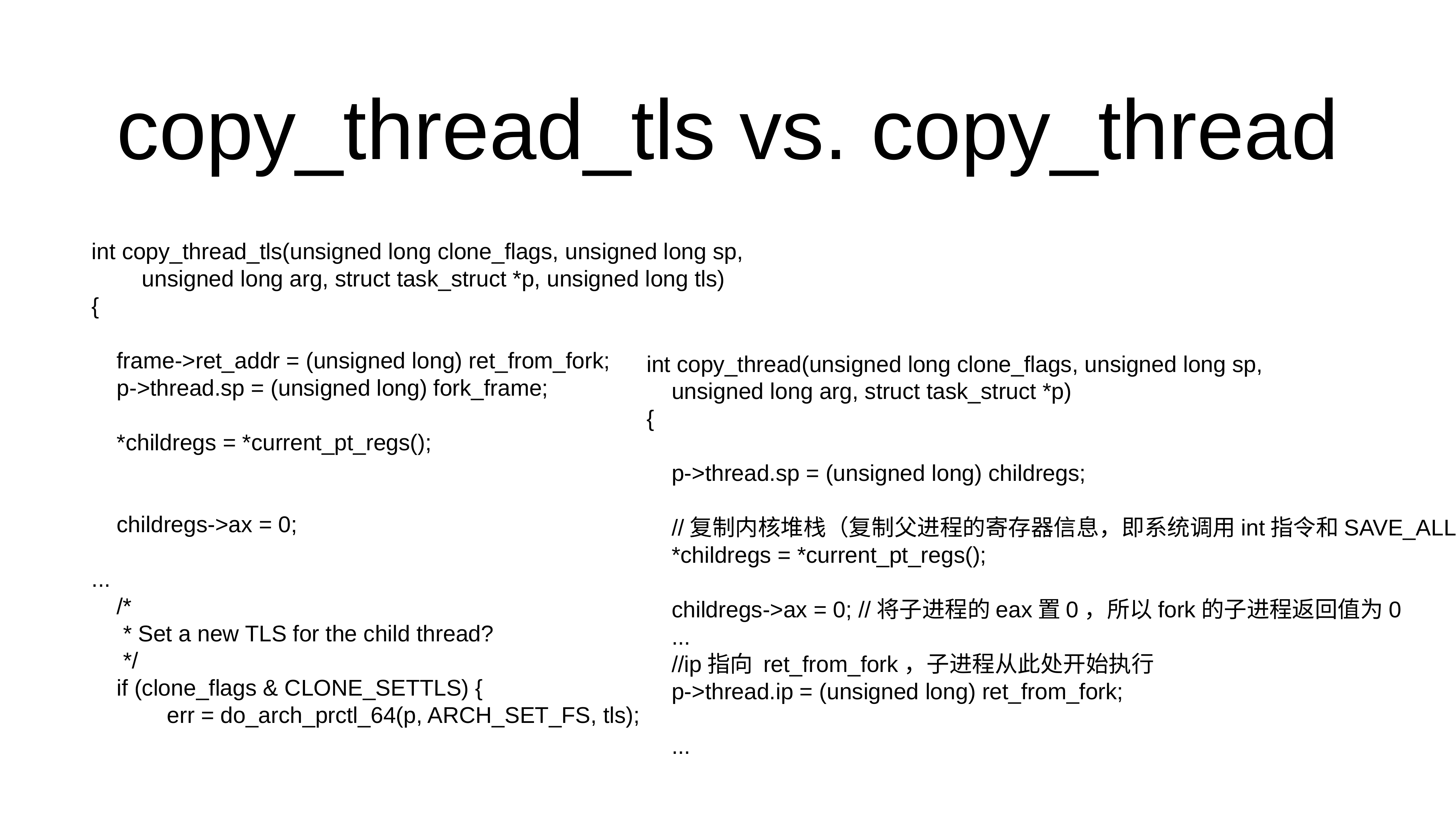

# copy_thread_tls vs. copy_thread
int copy_thread_tls(unsigned long clone_flags, unsigned long sp,
        unsigned long arg, struct task_struct *p, unsigned long tls)
{

    frame->ret_addr = (unsigned long) ret_from_fork;
    p->thread.sp = (unsigned long) fork_frame;

    *childregs = *current_pt_regs();

    childregs->ax = 0;

...
    /*
     * Set a new TLS for the child thread?
     */
    if (clone_flags & CLONE_SETTLS) {
            err = do_arch_prctl_64(p, ARCH_SET_FS, tls);
int copy_thread(unsigned long clone_flags, unsigned long sp,
    unsigned long arg, struct task_struct *p)
{

    p->thread.sp = (unsigned long) childregs;

    //复制内核堆栈（复制父进程的寄存器信息，即系统调用int指令和SAVE_ALL压栈的那一部分内容）
    *childregs = *current_pt_regs();

    childregs->ax = 0; //将子进程的eax置0，所以fork的子进程返回值为0
    ...
    //ip指向 ret_from_fork，子进程从此处开始执行
    p->thread.ip = (unsigned long) ret_from_fork;

    ...